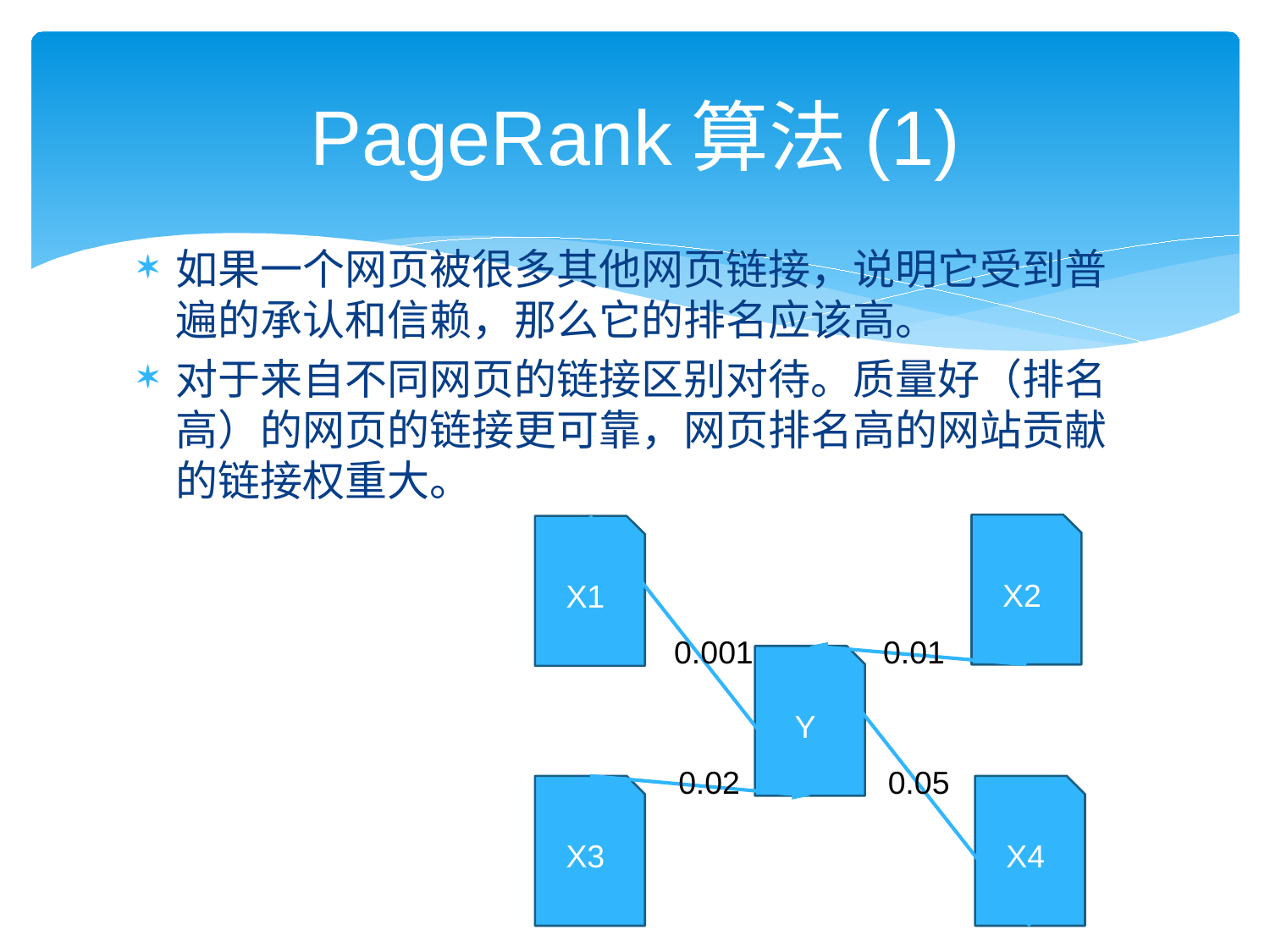

# PageRank算法(1)
如果一个网页被很多其他网页链接，说明它受到普遍的承认和信赖，那么它的排名应该高。
对于来自不同网页的链接区别对待。质量好（排名高）的网页的链接更可靠，网页排名高的网站贡献的链接权重大。
X2
X1
0.001
0.01
Y
0.02
0.05
X3
X4